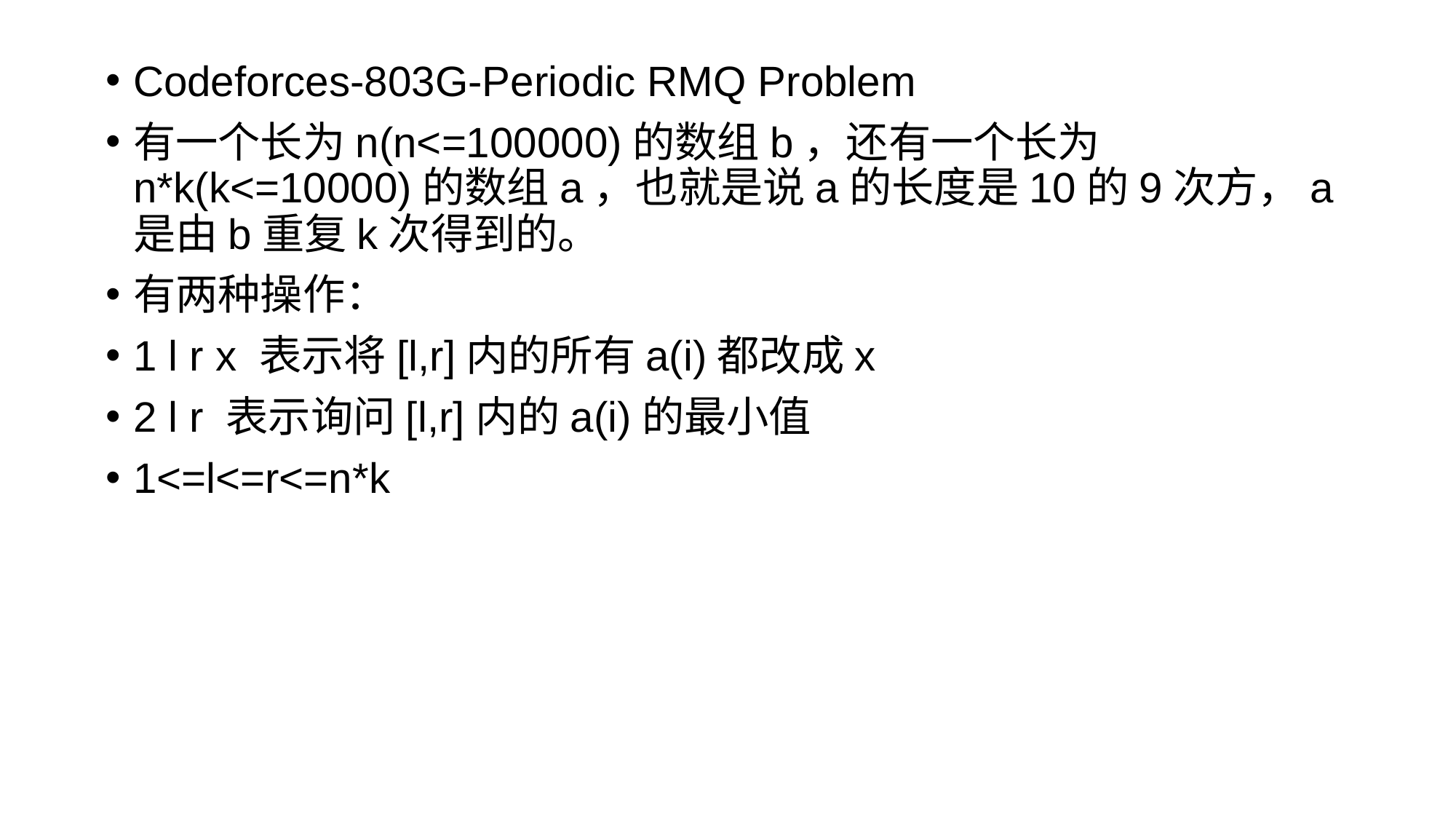

Codeforces-803G-Periodic RMQ Problem
有一个长为n(n<=100000)的数组b，还有一个长为n*k(k<=10000)的数组a，也就是说a的长度是10的9次方，a是由b重复k次得到的。
有两种操作：
1 l r x 表示将[l,r]内的所有a(i)都改成x
2 l r 表示询问[l,r]内的a(i)的最小值
1<=l<=r<=n*k